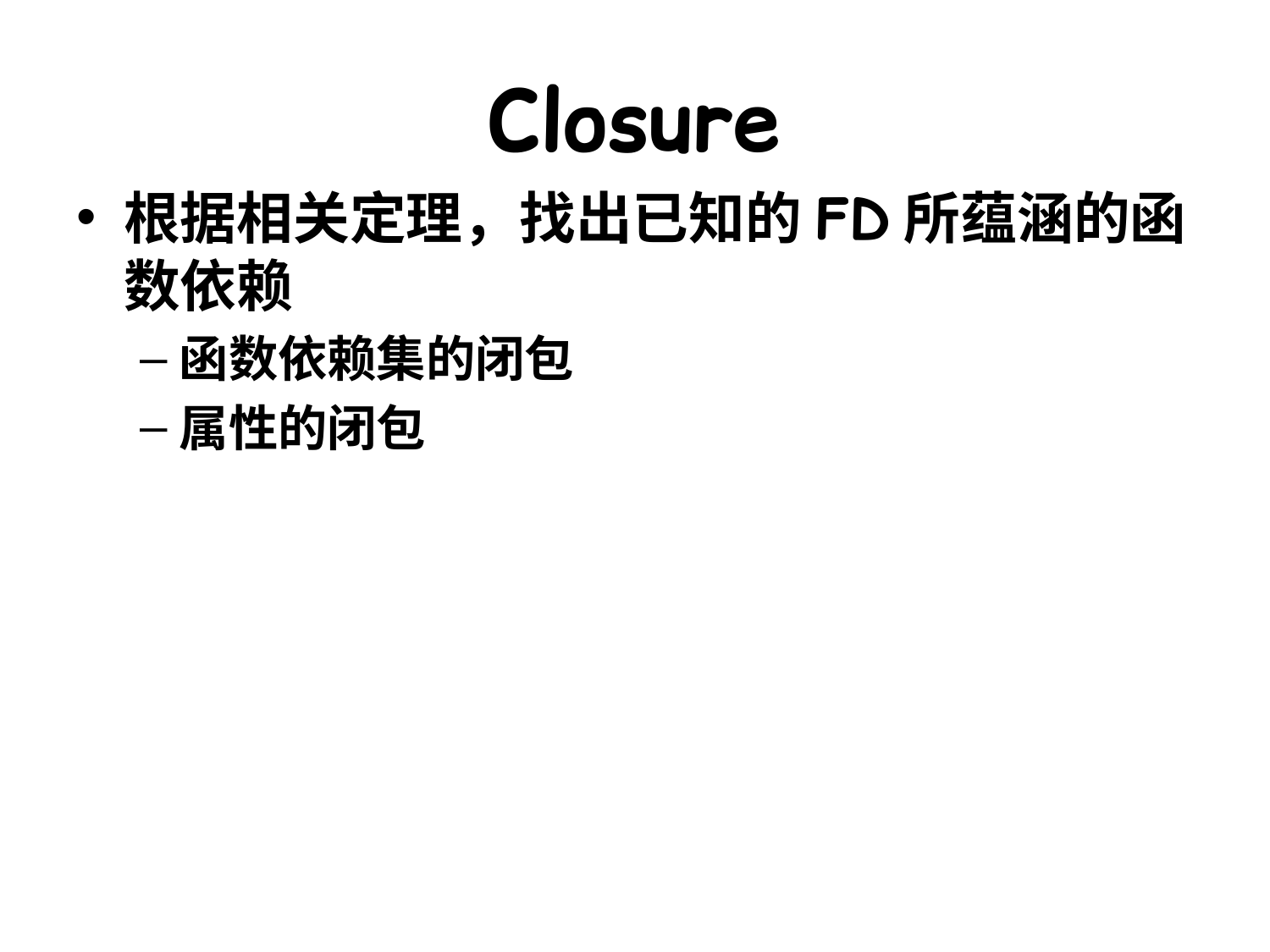

# Closure
根据相关定理，找出已知的FD所蕴涵的函数依赖
函数依赖集的闭包
属性的闭包